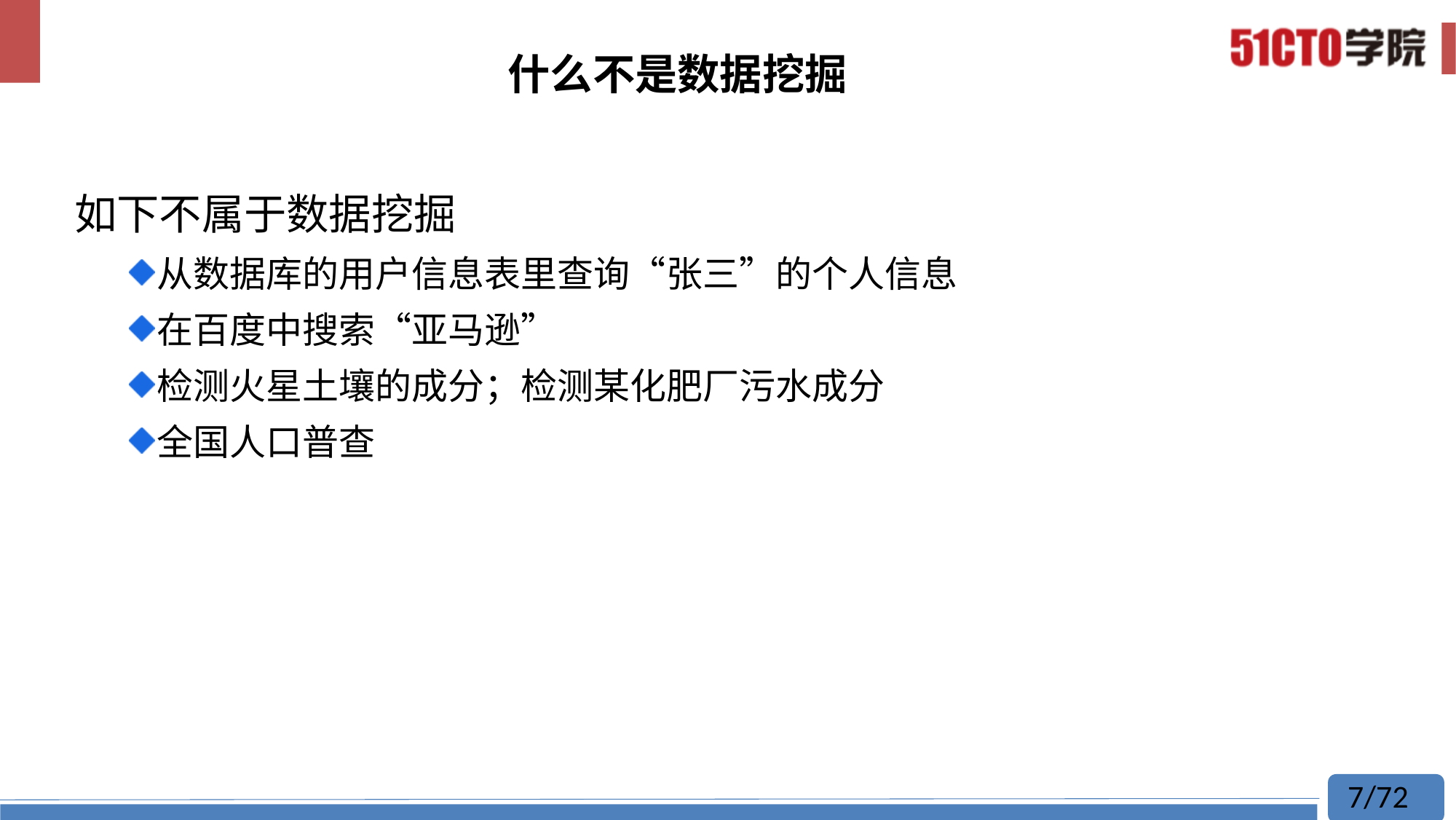

# 什么不是数据挖掘
如下不属于数据挖掘
从数据库的用户信息表里查询“张三”的个人信息
在百度中搜索“亚马逊”
检测火星土壤的成分；检测某化肥厂污水成分
全国人口普查